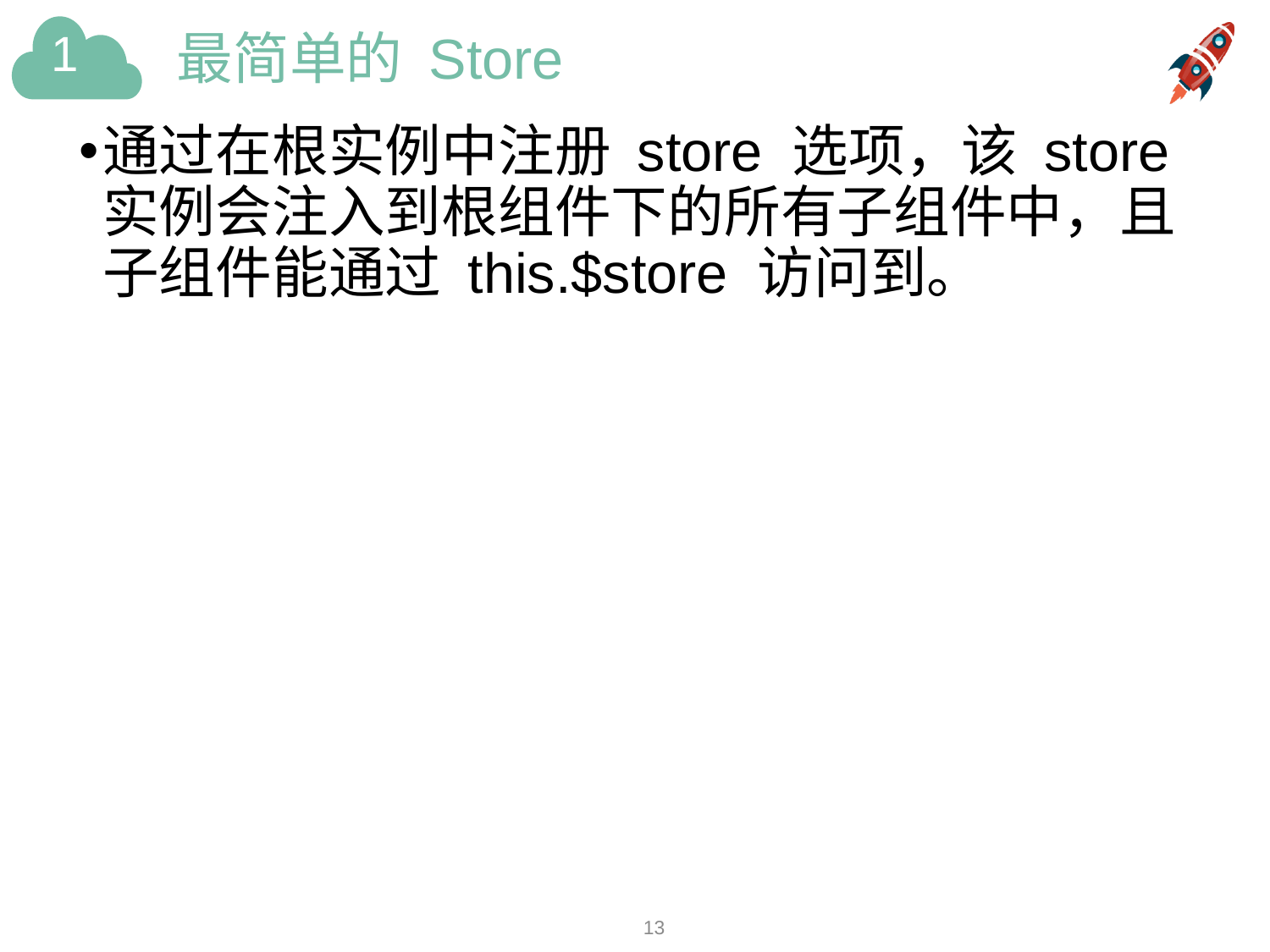

# 最简单的 Store
通过在根实例中注册 store 选项，该 store 实例会注入到根组件下的所有子组件中，且子组件能通过 this.$store 访问到。
13